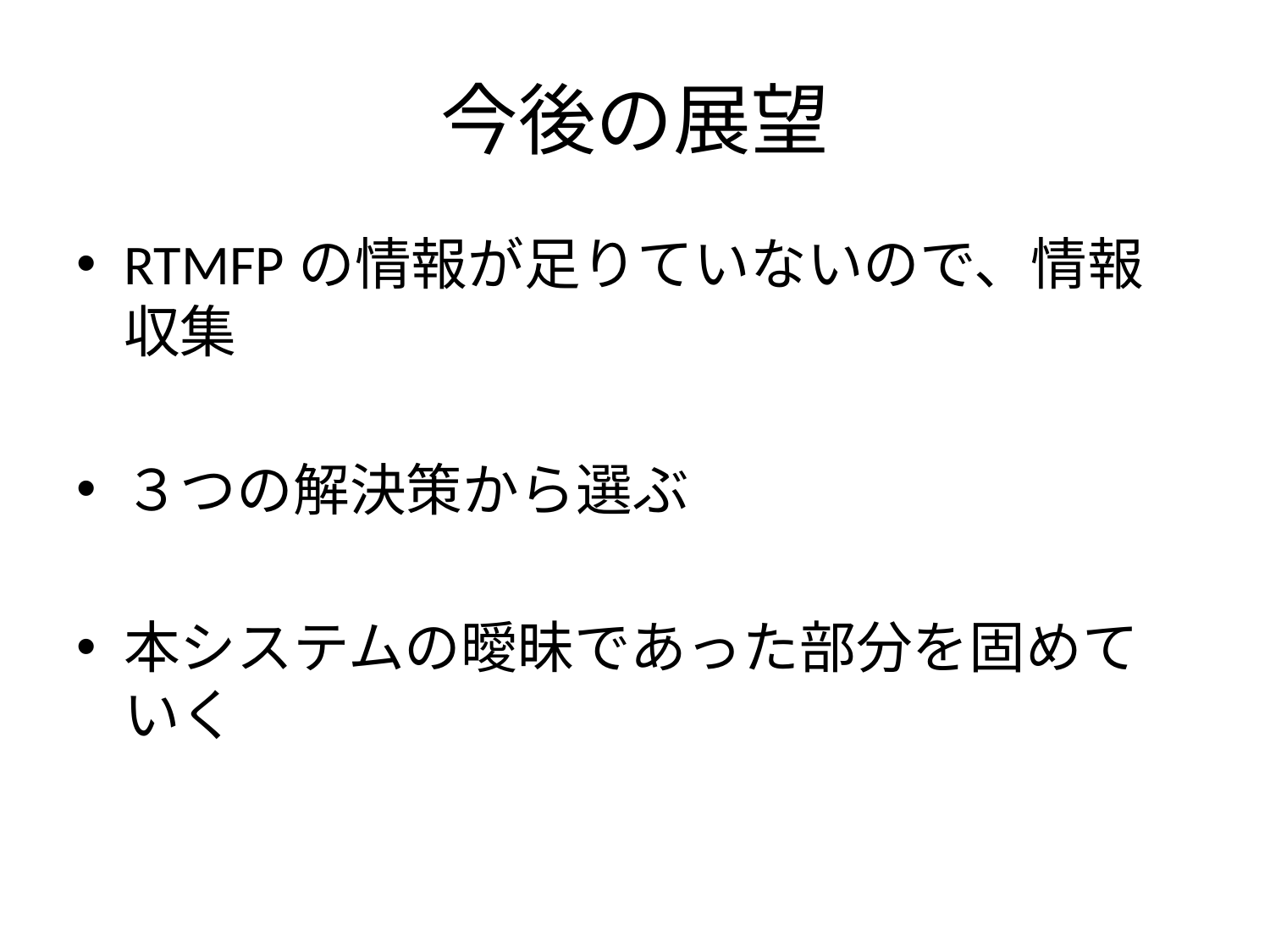

# 今後の展望
RTMFPの情報が足りていないので、情報収集

３つの解決策から選ぶ

本システムの曖昧であった部分を固めていく